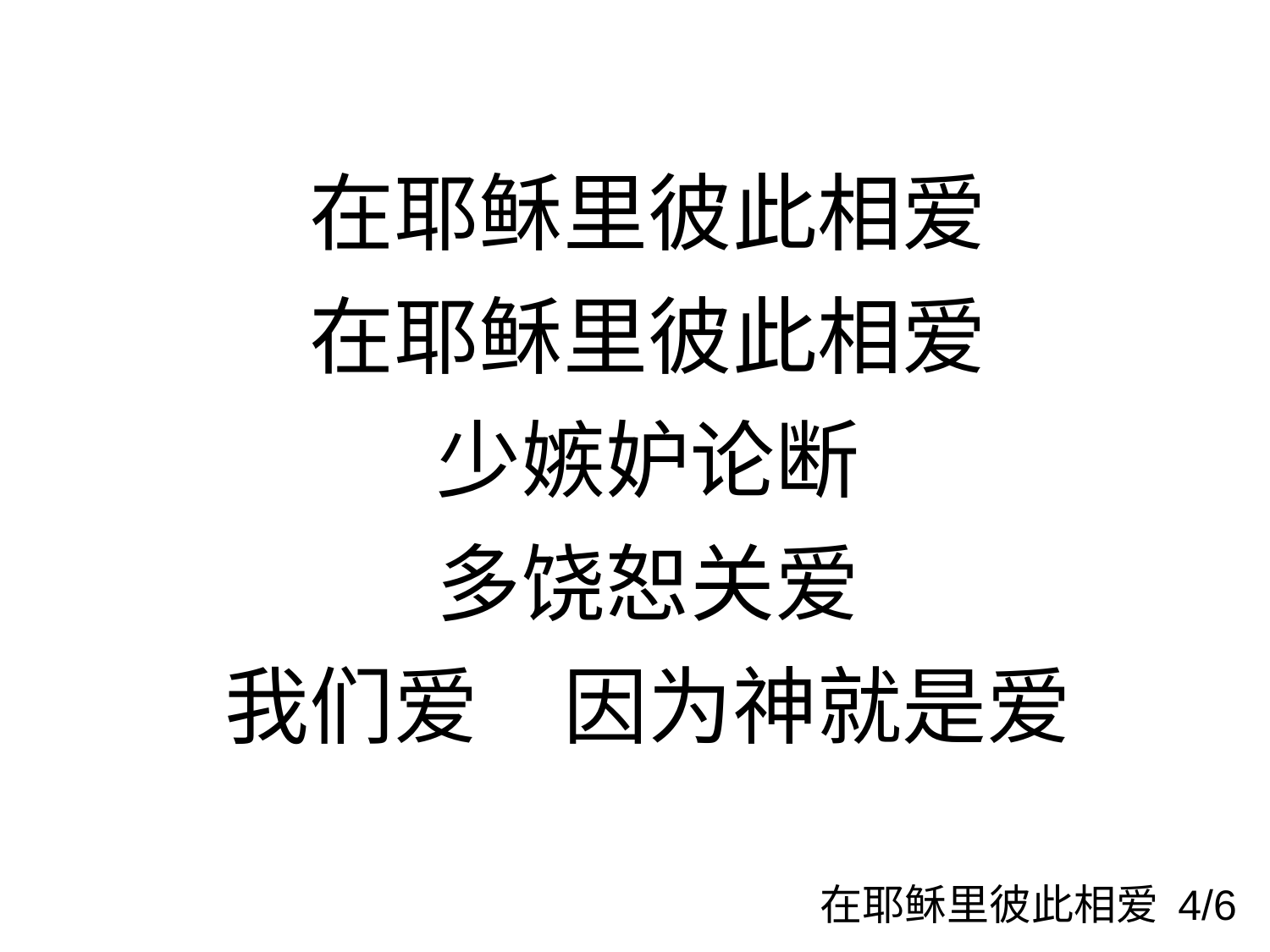

在耶稣里彼此相爱
在耶稣里彼此相爱
少嫉妒论断
多饶恕关爱
我们爱　因为神就是爱
在耶稣里彼此相爱 4/6